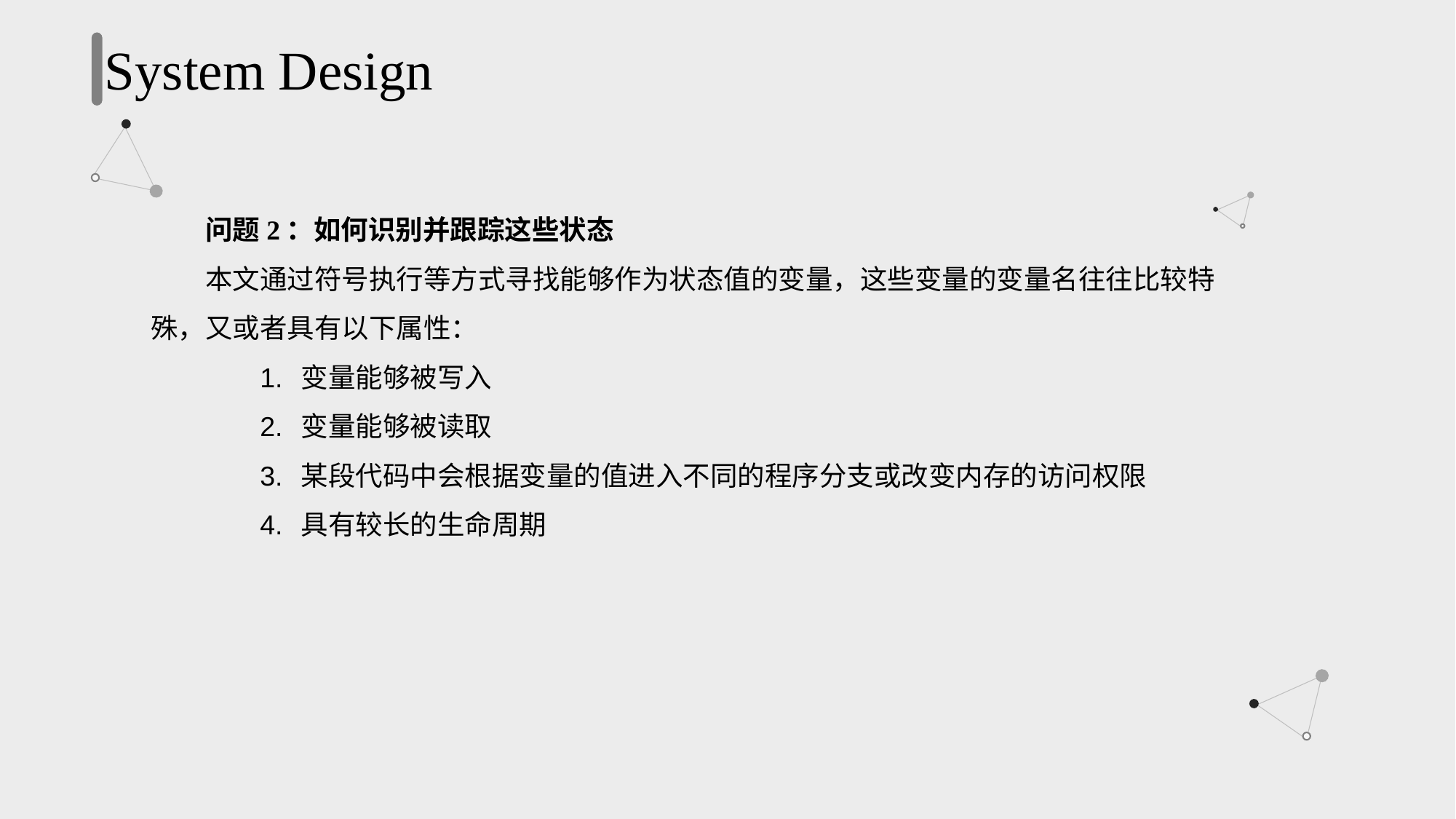

System Design

问题2：如何识别并跟踪这些状态
本文通过符号执行等方式寻找能够作为状态值的变量，这些变量的变量名往往比较特殊，又或者具有以下属性：
变量能够被写入
变量能够被读取
某段代码中会根据变量的值进入不同的程序分支或改变内存的访问权限
具有较长的生命周期